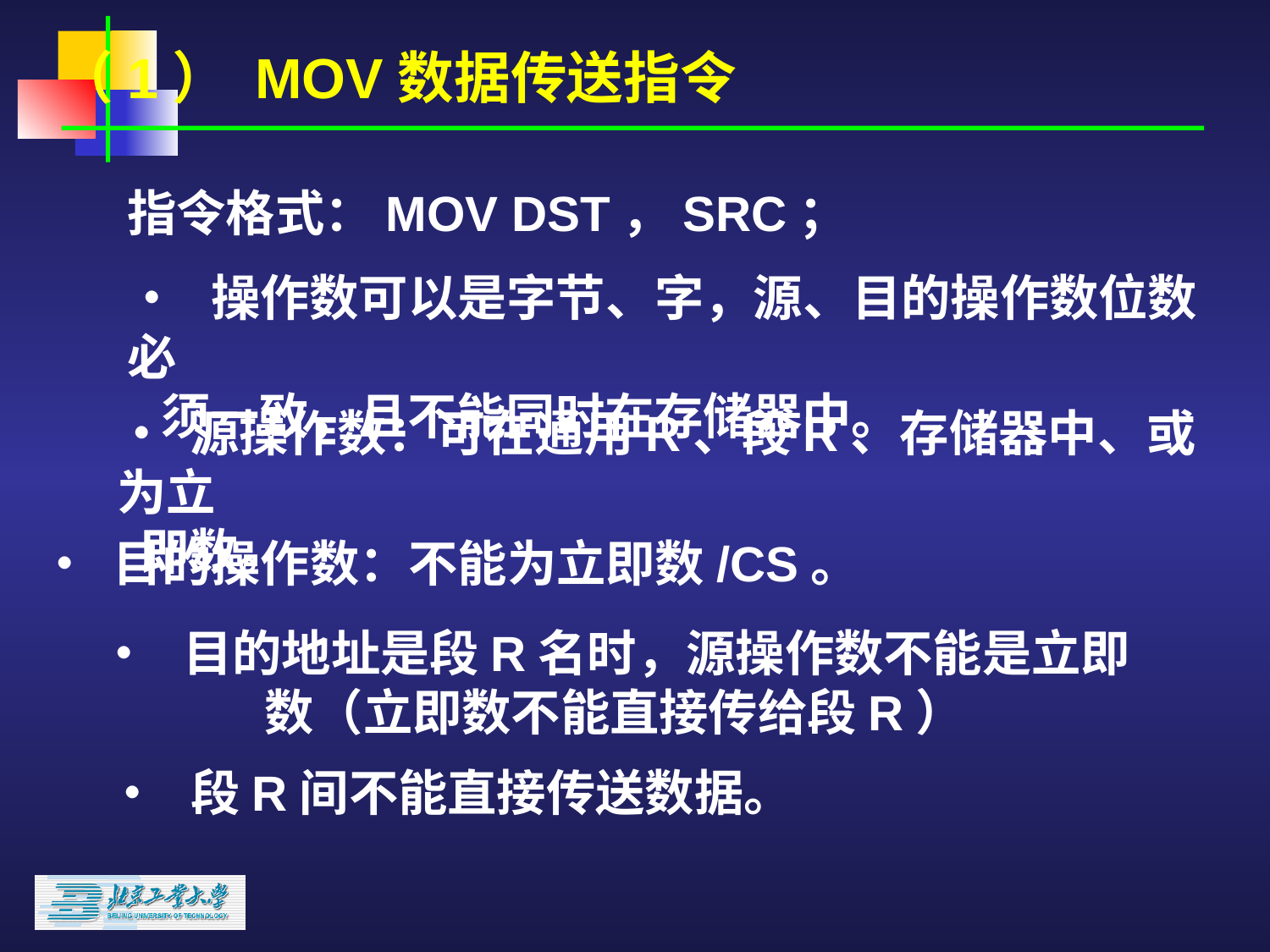

（1） MOV数据传送指令
指令格式：MOV DST，SRC；
•  操作数可以是字节、字，源、目的操作数位数必
   须一致，且不能同时在存储器中。
• 源操作数：可在通用R、段R、存储器中、或为立
  即数。
• 目的操作数：不能为立即数/CS。
•  目的地址是段R名时，源操作数不能是立即数（立即数不能直接传给段R）
•  段R间不能直接传送数据。